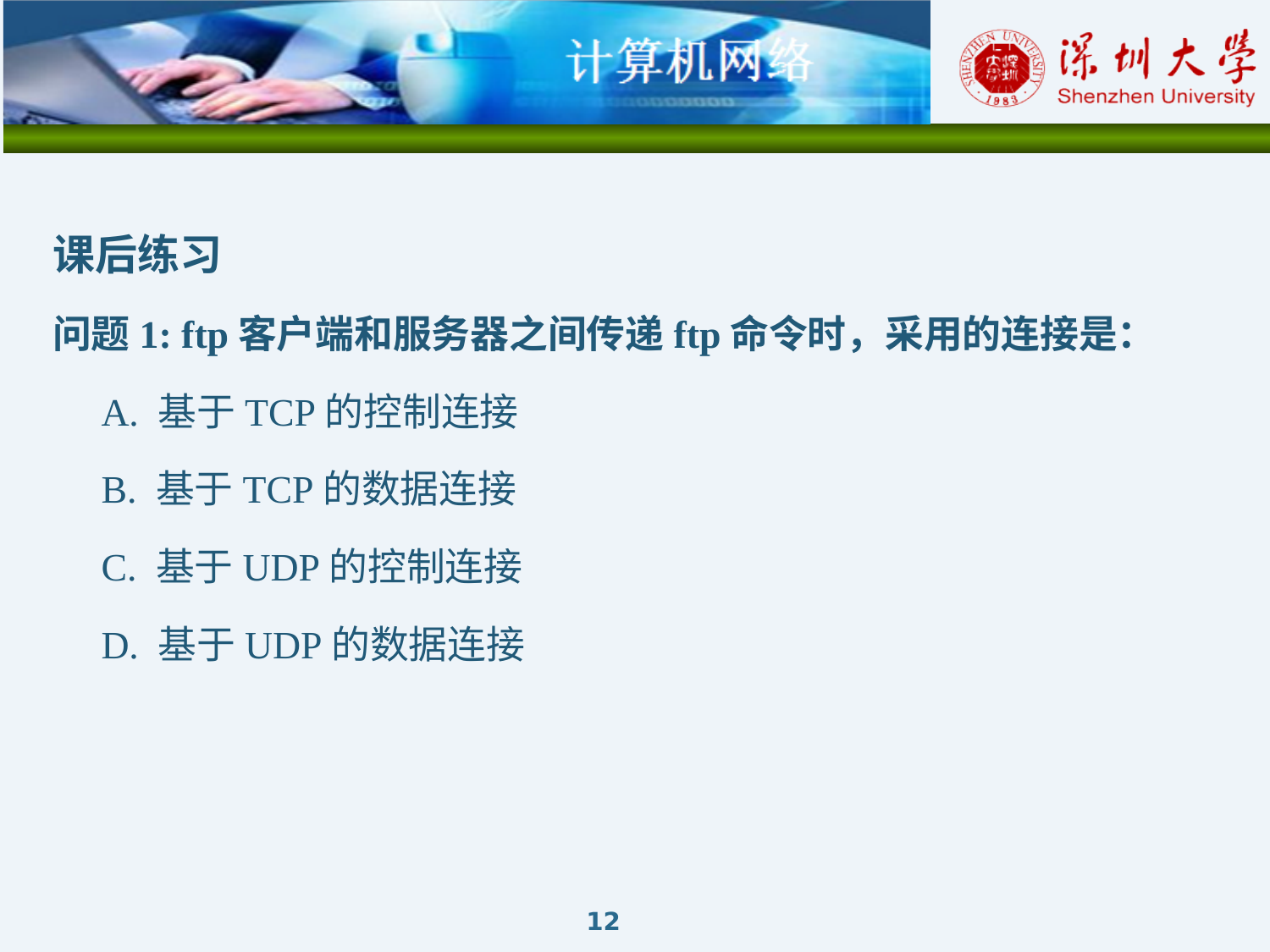

课后练习
问题1: ftp客户端和服务器之间传递ftp命令时，采用的连接是：
     A. 基于TCP的控制连接
     B. 基于TCP的数据连接
     C. 基于UDP的控制连接
     D. 基于UDP的数据连接
12